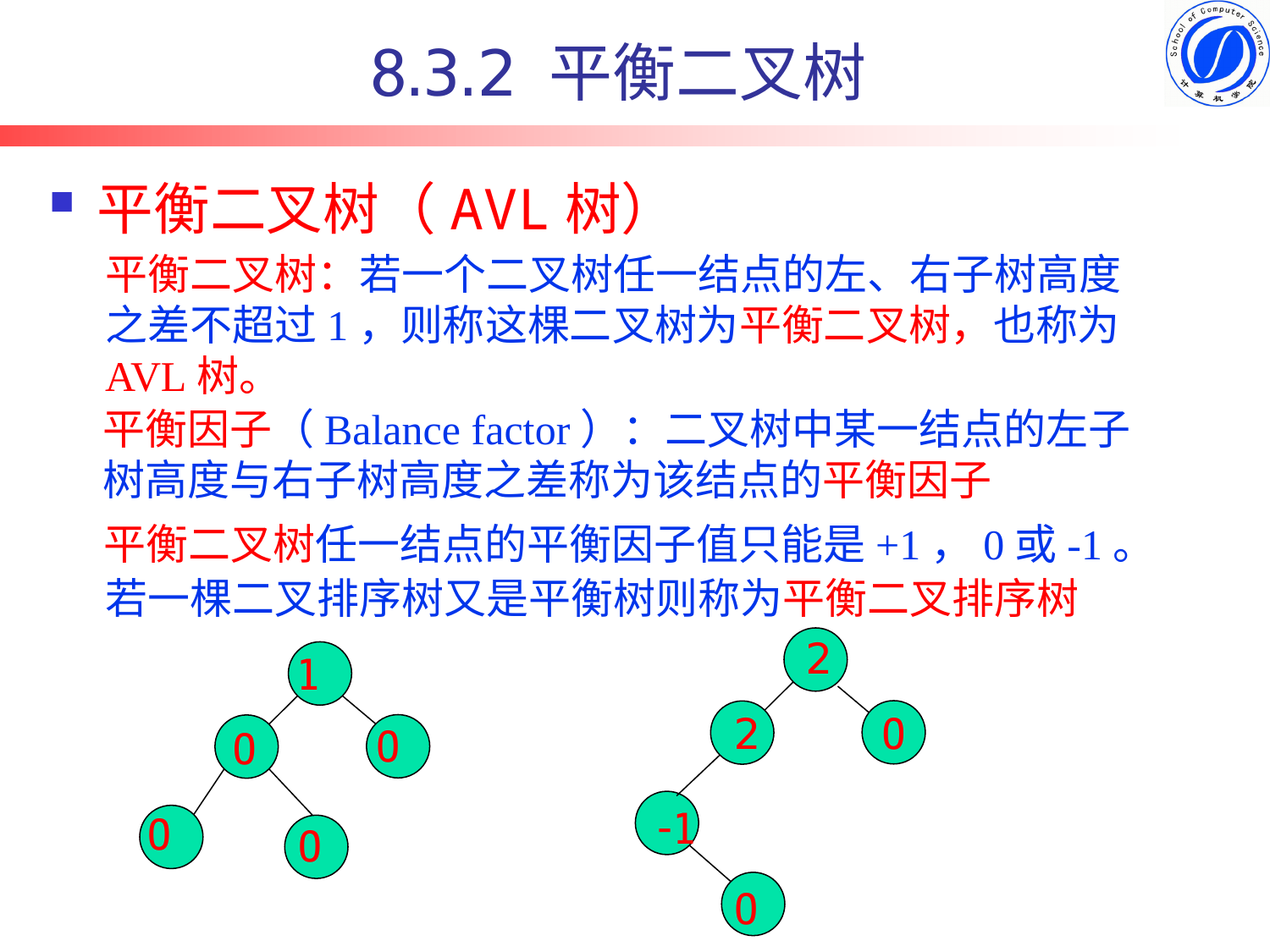

8.3.2 平衡二叉树
# 平衡二叉树（AVL树）
平衡二叉树：若一个二叉树任一结点的左、右子树高度之差不超过1，则称这棵二叉树为平衡二叉树，也称为AVL树。
平衡因子（Balance factor）：二叉树中某一结点的左子树高度与右子树高度之差称为该结点的平衡因子
平衡二叉树任一结点的平衡因子值只能是+1，0或-1。
若一棵二叉排序树又是平衡树则称为平衡二叉排序树
2

2
0

-1

0
1

0

0
0

0